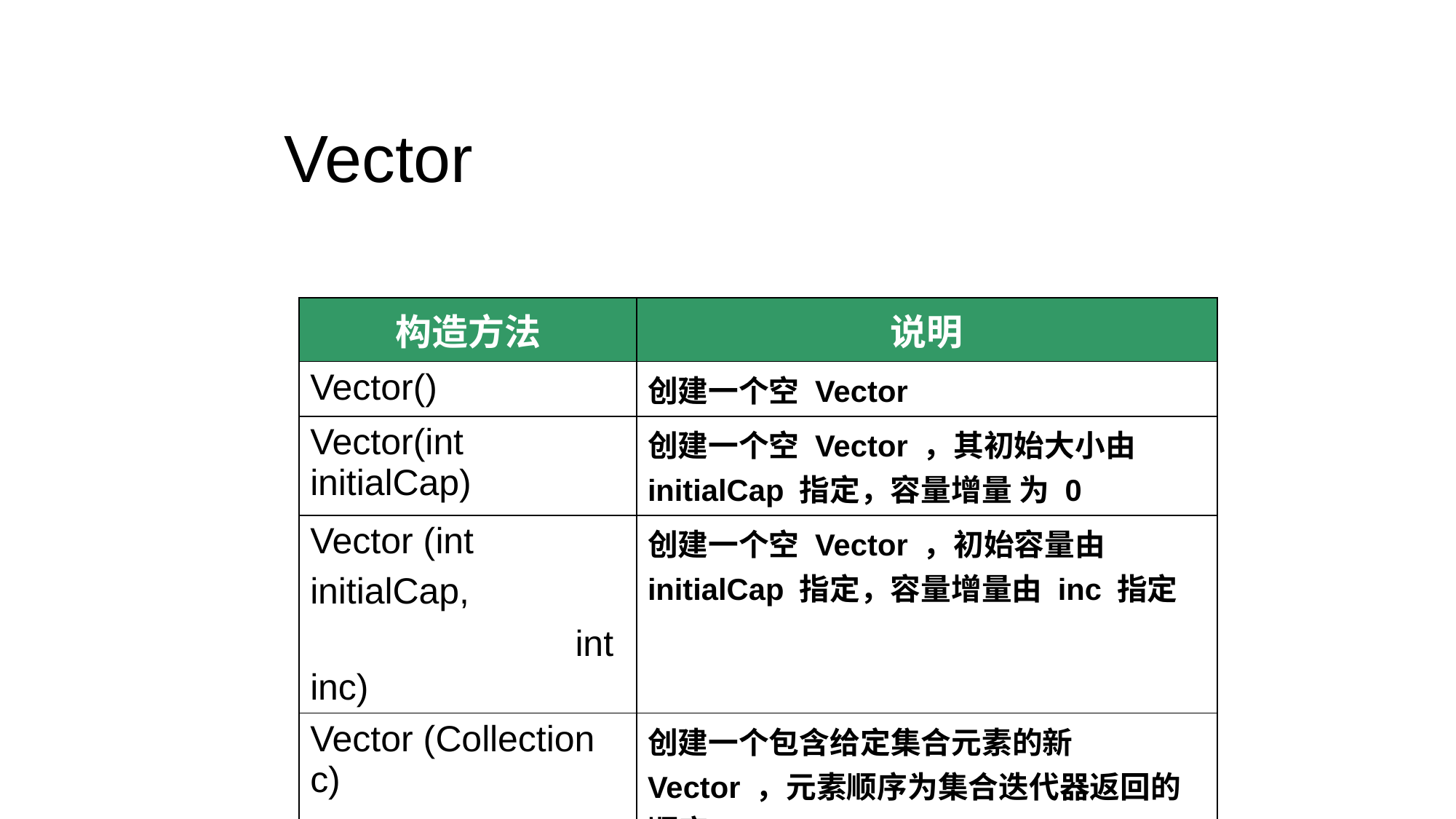

# Vector
| 构造方法 | 说明 |
| --- | --- |
| Vector() | 创建一个空 Vector |
| Vector(int initialCap) | 创建一个空 Vector ，其初始大小由 initialCap 指定，容量增量 为 0 |
| Vector (int initialCap, 　　　　　　　　　　int inc) | 创建一个空 Vector ，初始容量由 initialCap 指定，容量增量由 inc 指定 |
| Vector (Collection c) | 创建一个包含给定集合元素的新Vector ，元素顺序为集合迭代器返回的顺序 |
26